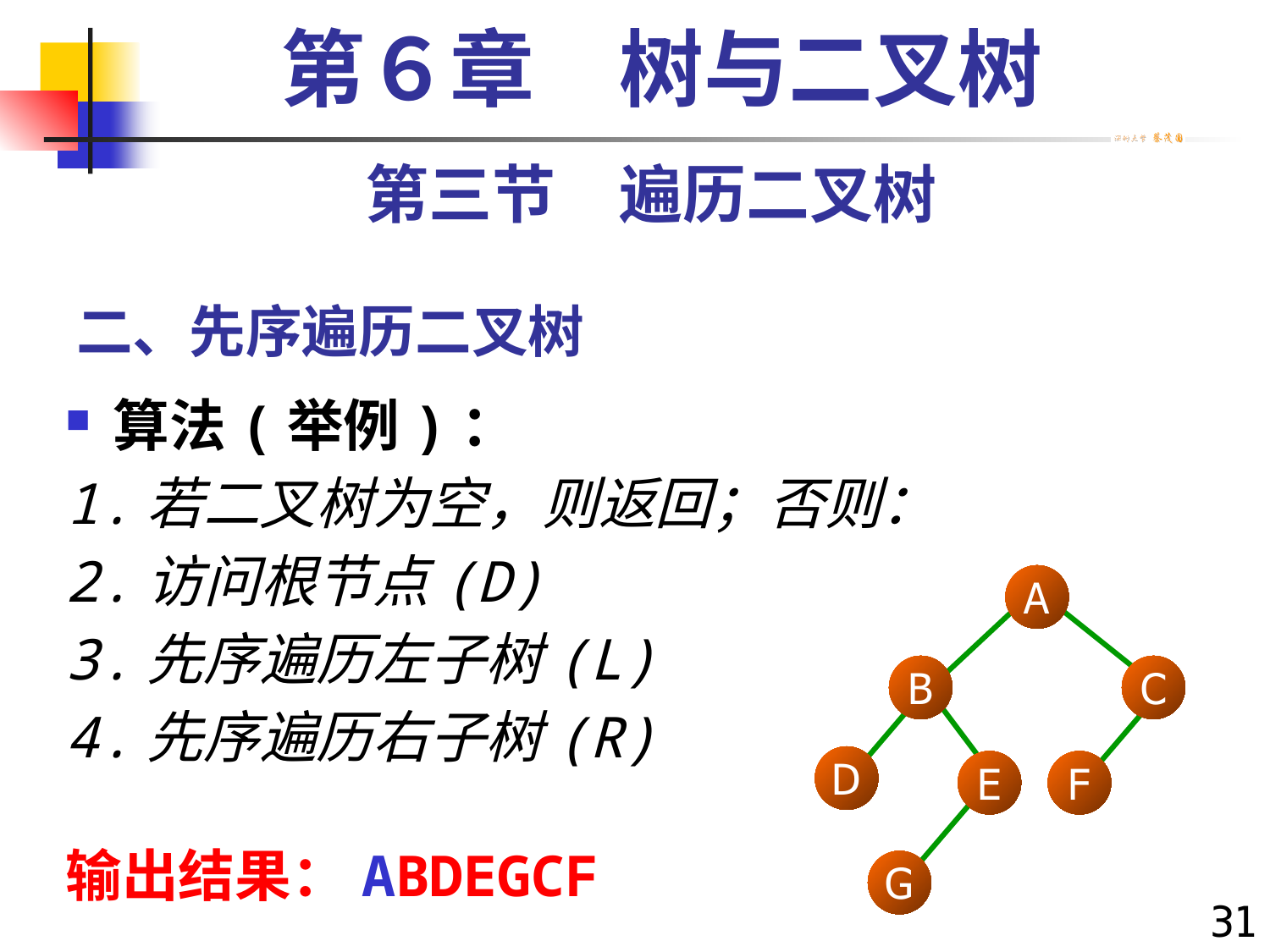

第６章　树与二叉树
第三节　遍历二叉树
# 二、先序遍历二叉树
算法(举例)：
1.若二叉树为空，则返回；否则：
2.访问根节点(D)
3.先序遍历左子树(L)
4.先序遍历右子树(R)

输出结果：ABDEGCF
A

B
C

D
E
F

G
31